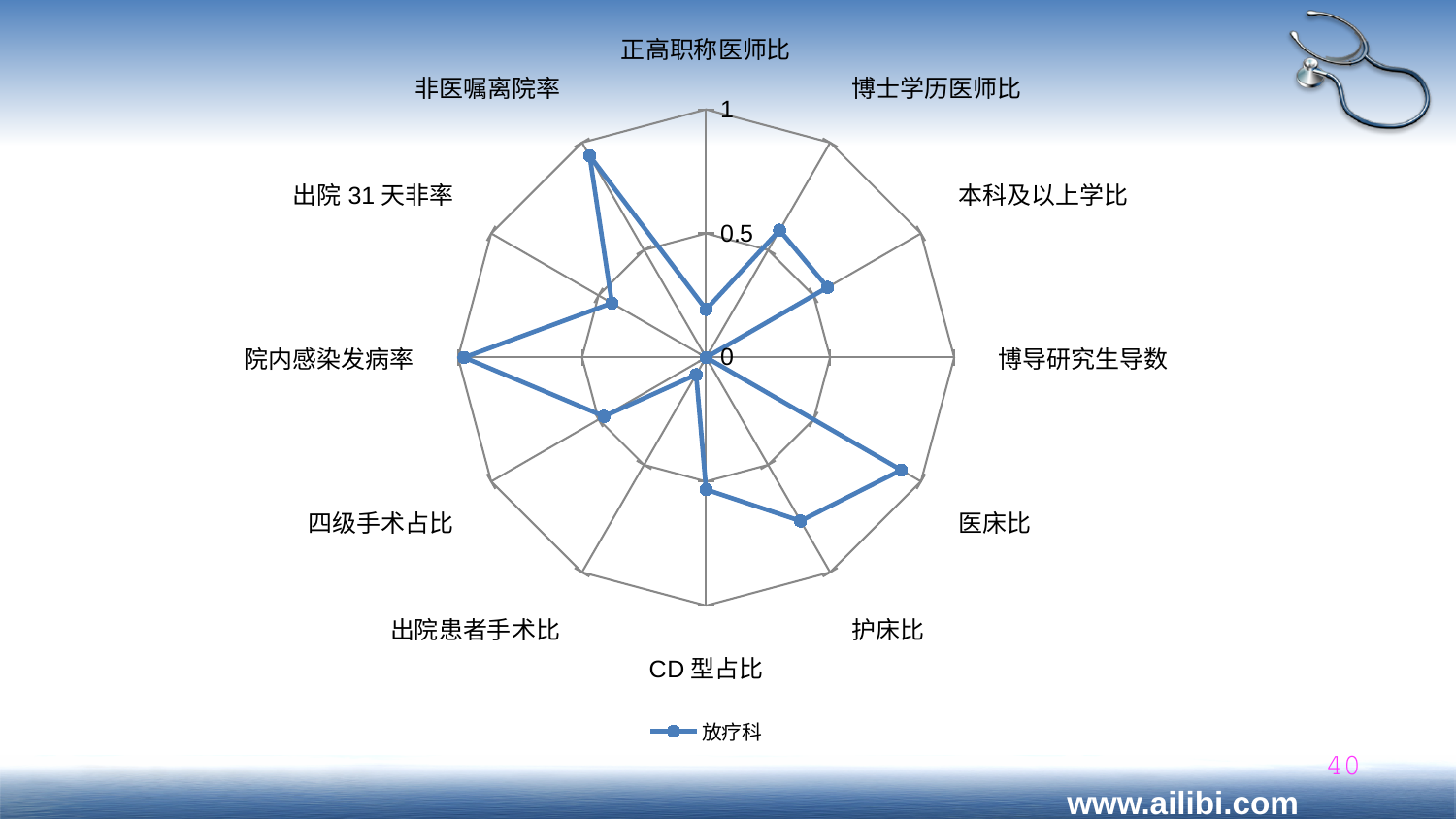

### Chart

| Category | 放疗科 |
|---|---|
| 正高职称医师比 | 0.193637621023513 |
| 博士学历医师比 | 0.592592592592593 |
| 本科及以上学比 | 0.565217391304348 |
| 博导研究生导数 | 0.0 |
| 医床比 | 0.907945736434109 |
| 护床比 | 0.761483484643616 |
| CD型占比 | 0.532343188080893 |
| 出院患者手术比 | 0.0801050157218305 |
| 四级手术占比 | 0.475036317761297 |
| 院内感染发病率 | 0.975238095238095 |
| 出院31天非率 | 0.438258239681067 |
| 非医嘱离院率 | 0.938897168405365 |
40